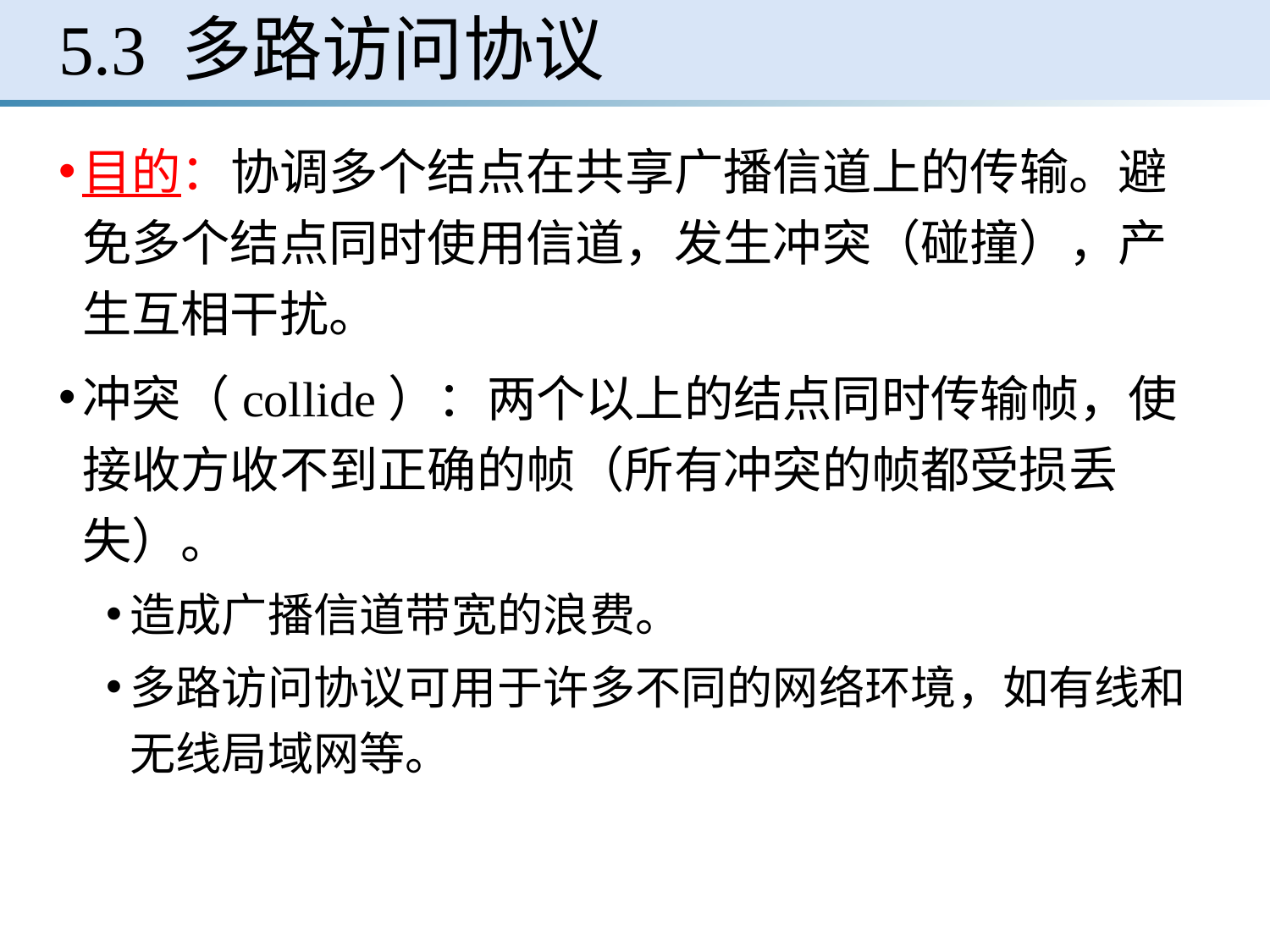

# 5.3 多路访问协议
目的：协调多个结点在共享广播信道上的传输。避免多个结点同时使用信道，发生冲突（碰撞），产生互相干扰。
冲突（collide）：两个以上的结点同时传输帧，使接收方收不到正确的帧（所有冲突的帧都受损丢失）。
造成广播信道带宽的浪费。
多路访问协议可用于许多不同的网络环境，如有线和无线局域网等。